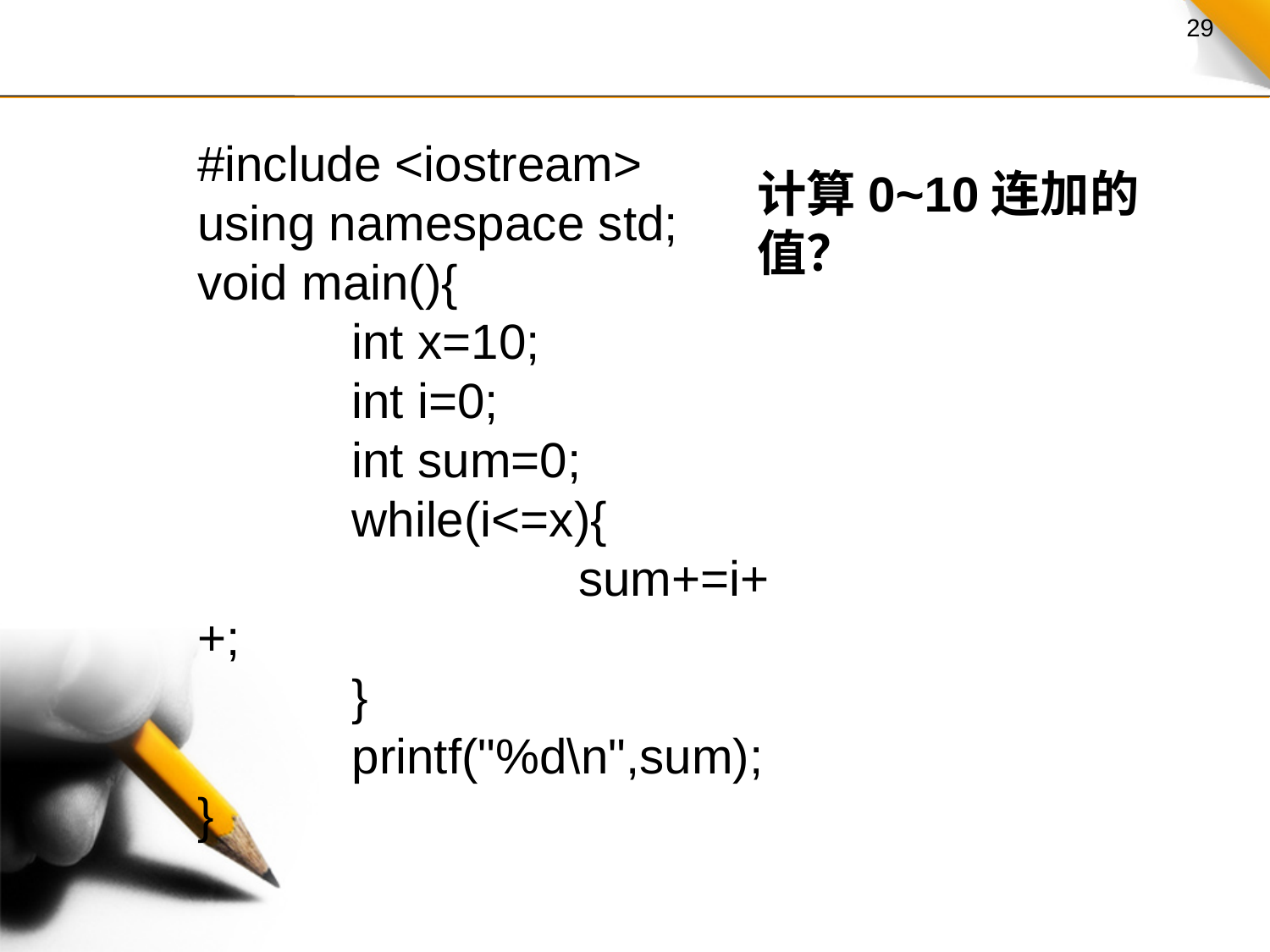

#include <iostream>
using namespace std;
void main(){
	  int x=10;
	  int i=0;
	  int sum=0;
	  while(i<=x){
			sum+=i++;
	  }
	  printf("%d\n",sum);
}
计算0~10连加的值？